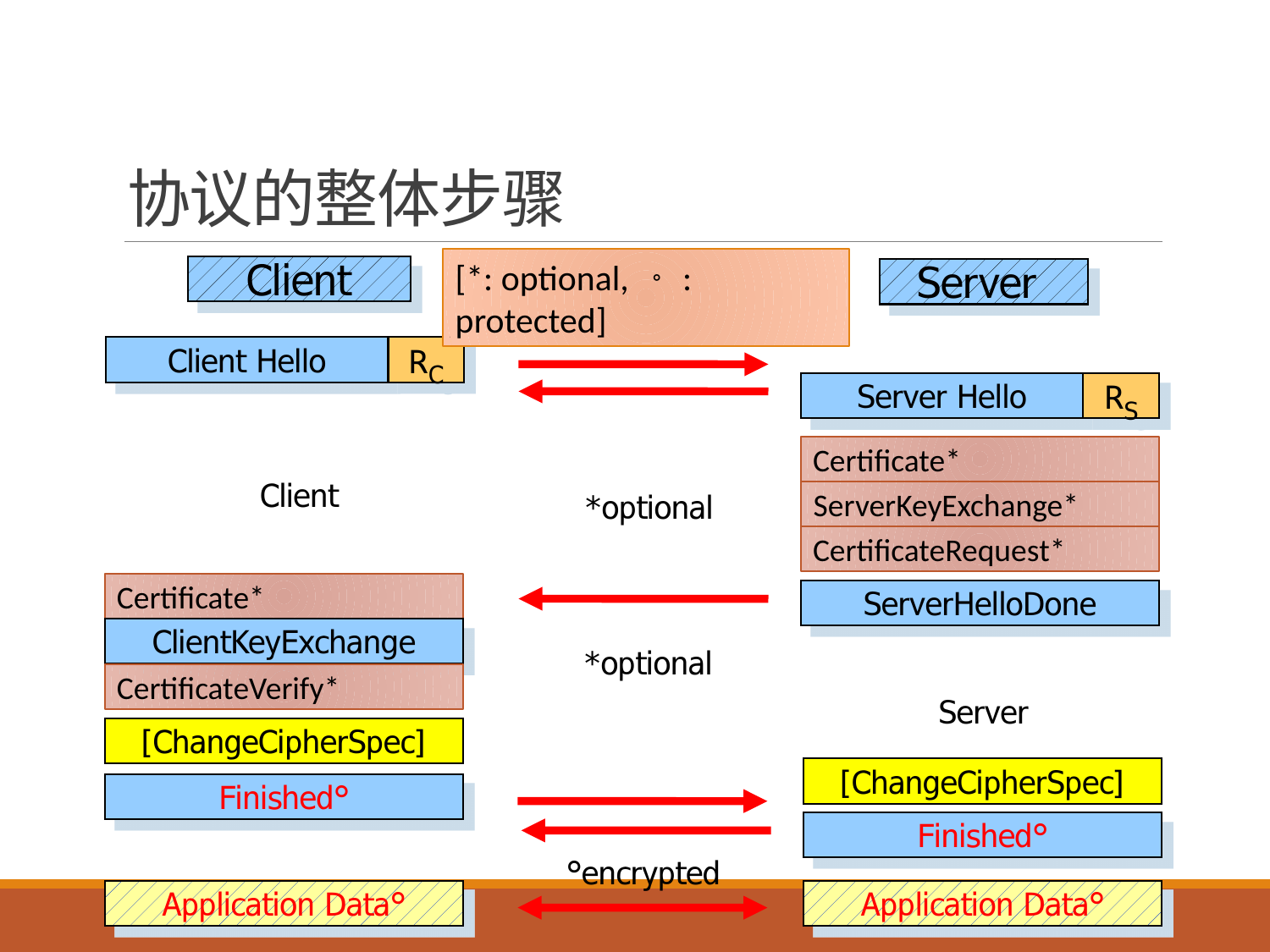

# 协议的整体步骤
[*: optional,  。: protected]
Client
Server
Client Hello
RC

Client
Server Hello
RS

Server
Certificate*
*optional
ServerKeyExchange*
CertificateRequest*
Certificate*
ClientKeyExchange
*optional
CertificateVerify*
ServerHelloDone

[ChangeCipherSpec]
Finished°

[ChangeCipherSpec]
Finished°

°encrypted
Application Data°
Application Data°

63